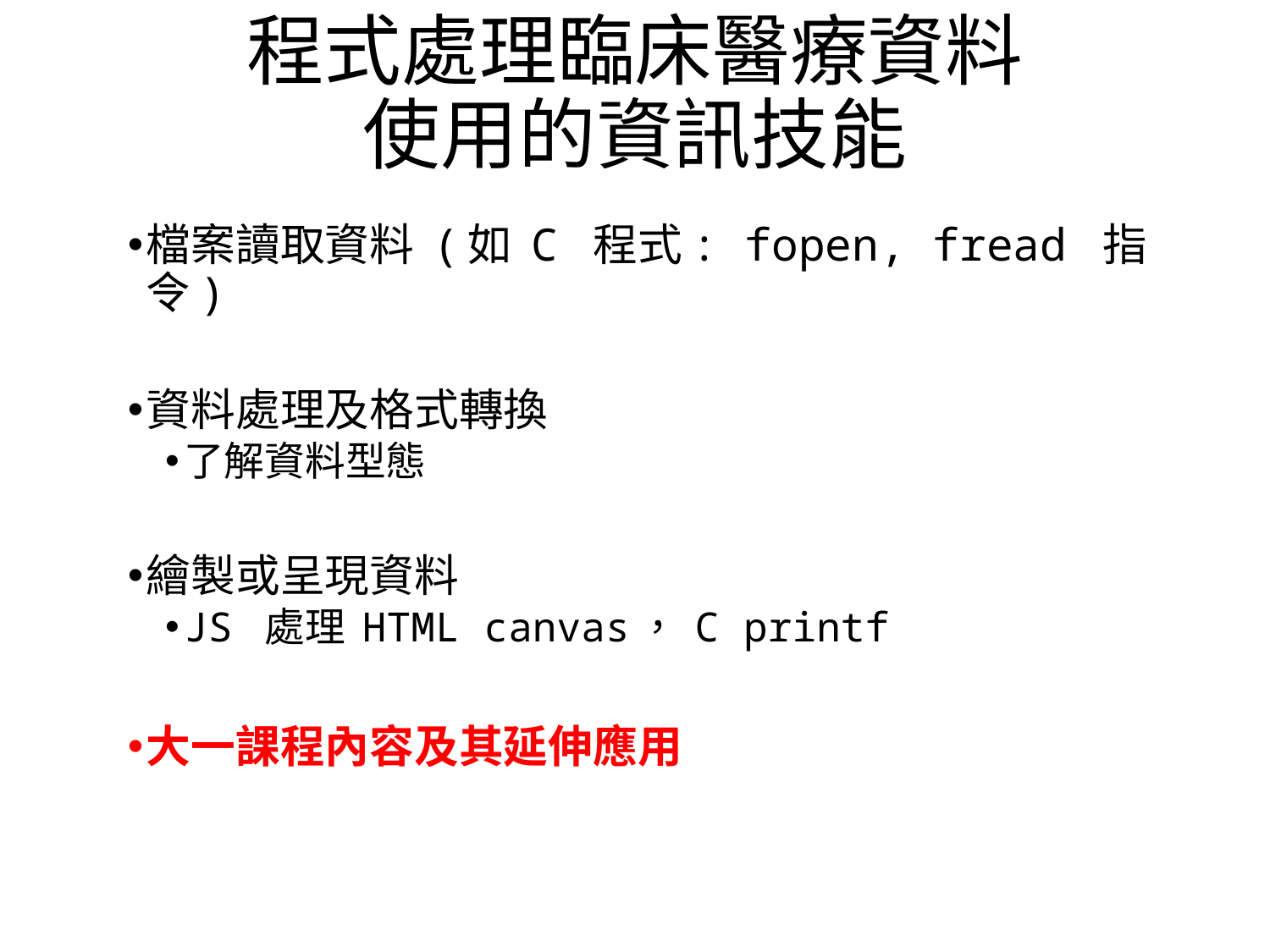

# 程式處理臨床醫療資料 使用的資訊技能
檔案讀取資料 (如 C 程式: fopen, fread 指令)

資料處理及格式轉換
了解資料型態

繪製或呈現資料
JS 處理 HTML canvas， C printf

大一課程內容及其延伸應用